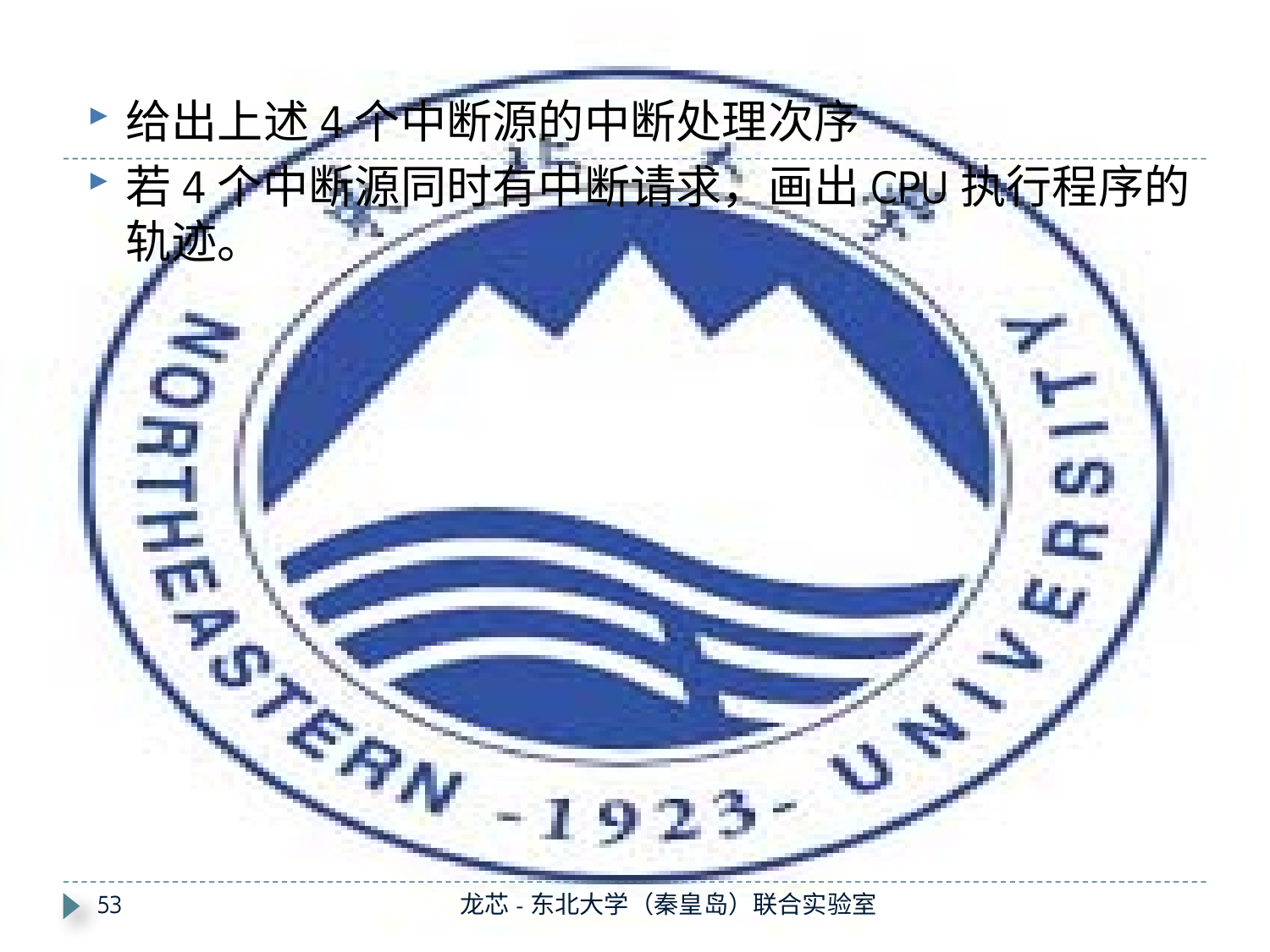

给出上述4个中断源的中断处理次序
若4个中断源同时有中断请求，画出CPU执行程序的轨迹。

53
龙芯-东北大学（秦皇岛）联合实验室